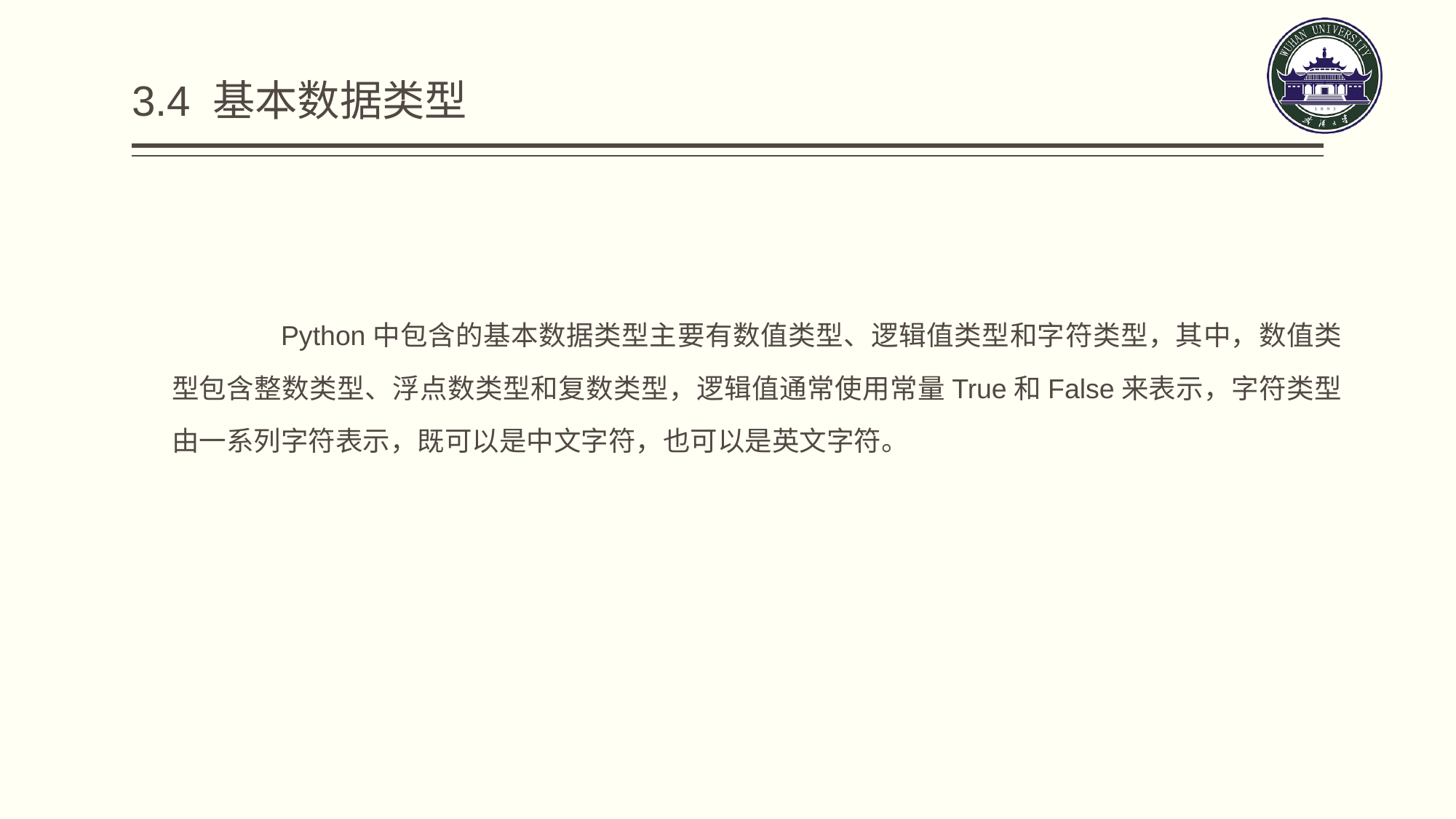

3.4 基本数据类型
	Python中包含的基本数据类型主要有数值类型、逻辑值类型和字符类型，其中，数值类型包含整数类型、浮点数类型和复数类型，逻辑值通常使用常量True和False来表示，字符类型由一系列字符表示，既可以是中文字符，也可以是英文字符。